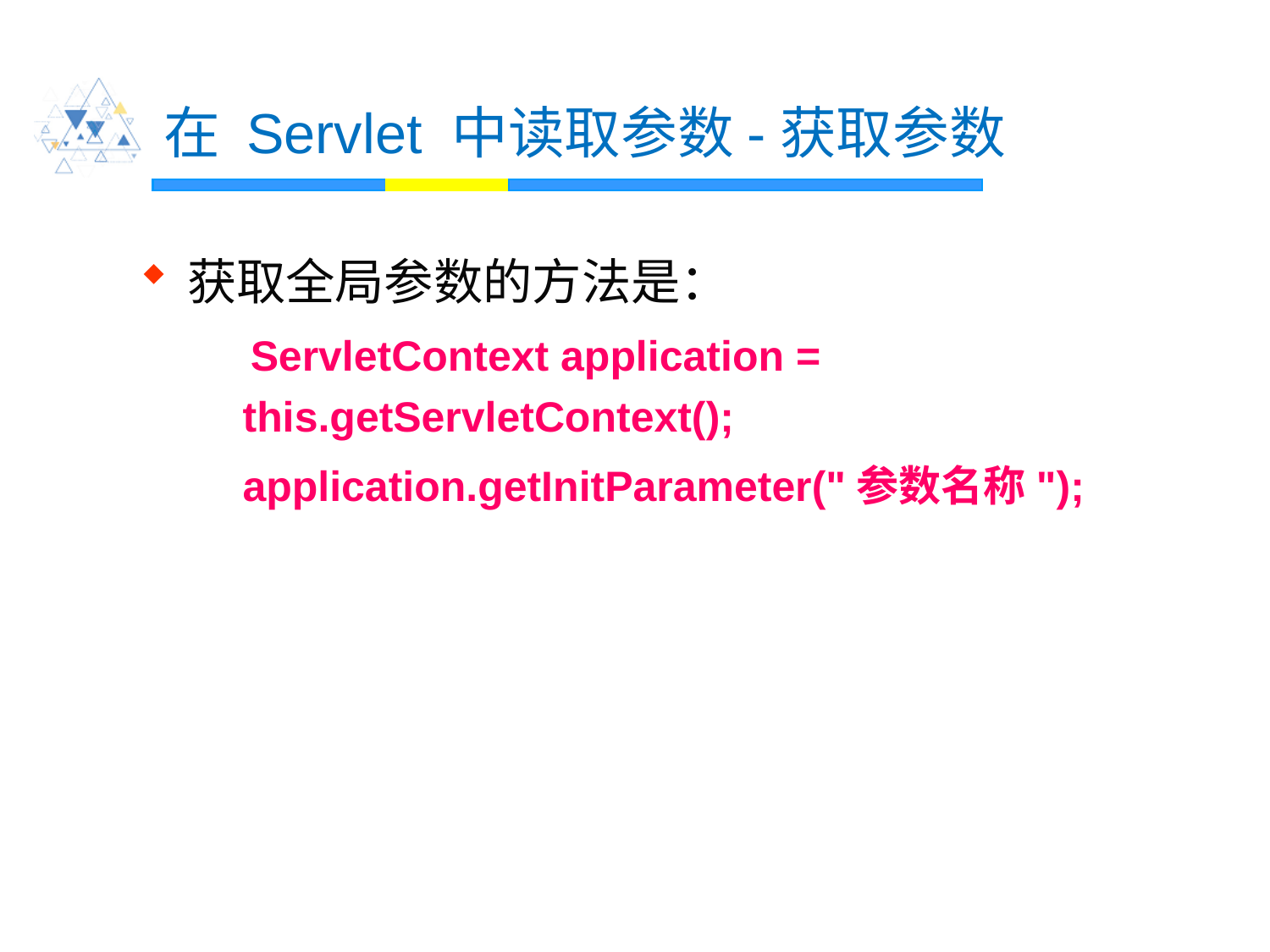

# 在 Servlet 中读取参数-获取参数
获取全局参数的方法是：
    ServletContext application = this.getServletContext();
	application.getInitParameter("参数名称");